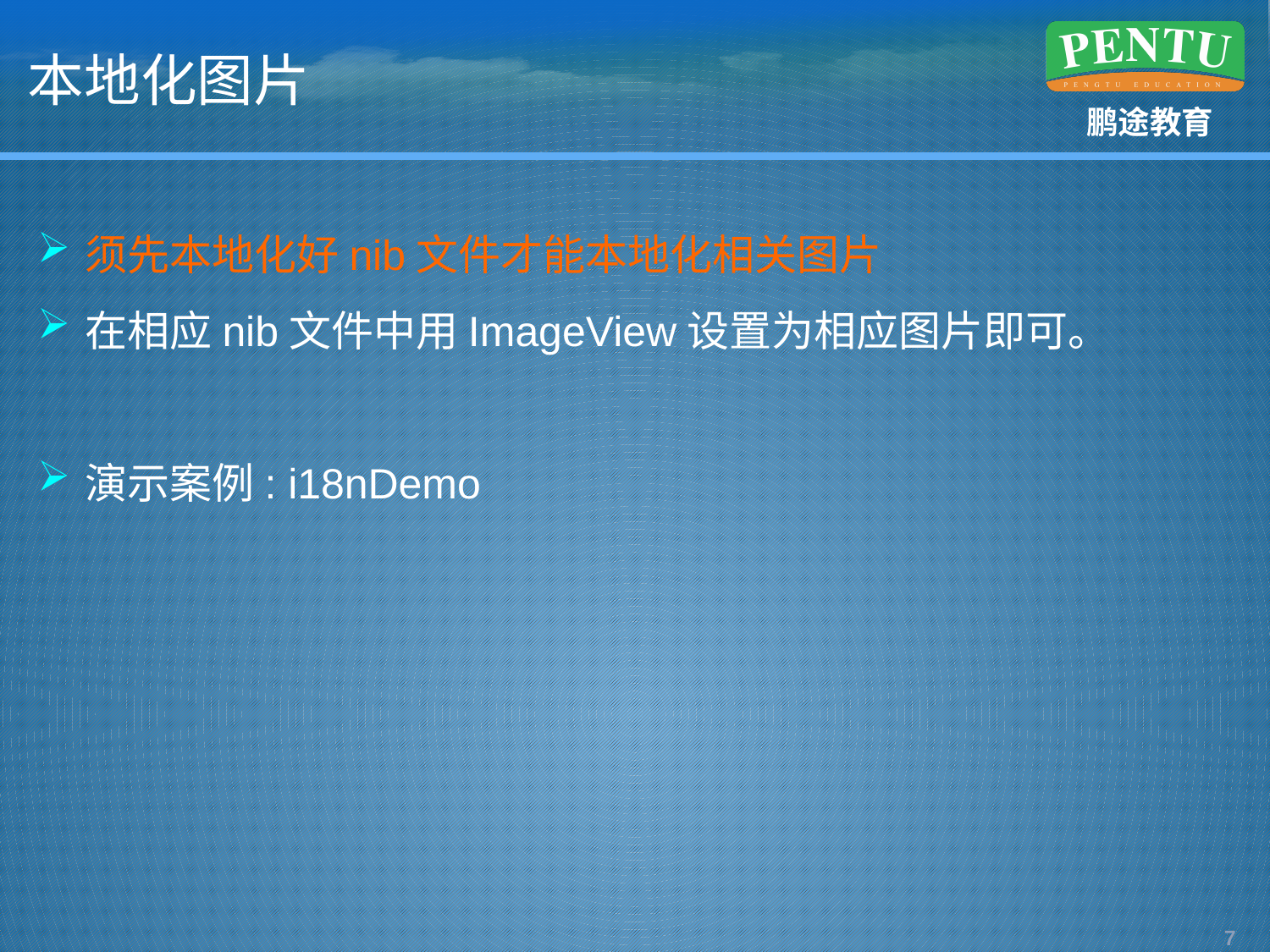

# 本地化图片
须先本地化好nib文件才能本地化相关图片
在相应nib文件中用ImageView设置为相应图片即可。

演示案例: i18nDemo
7